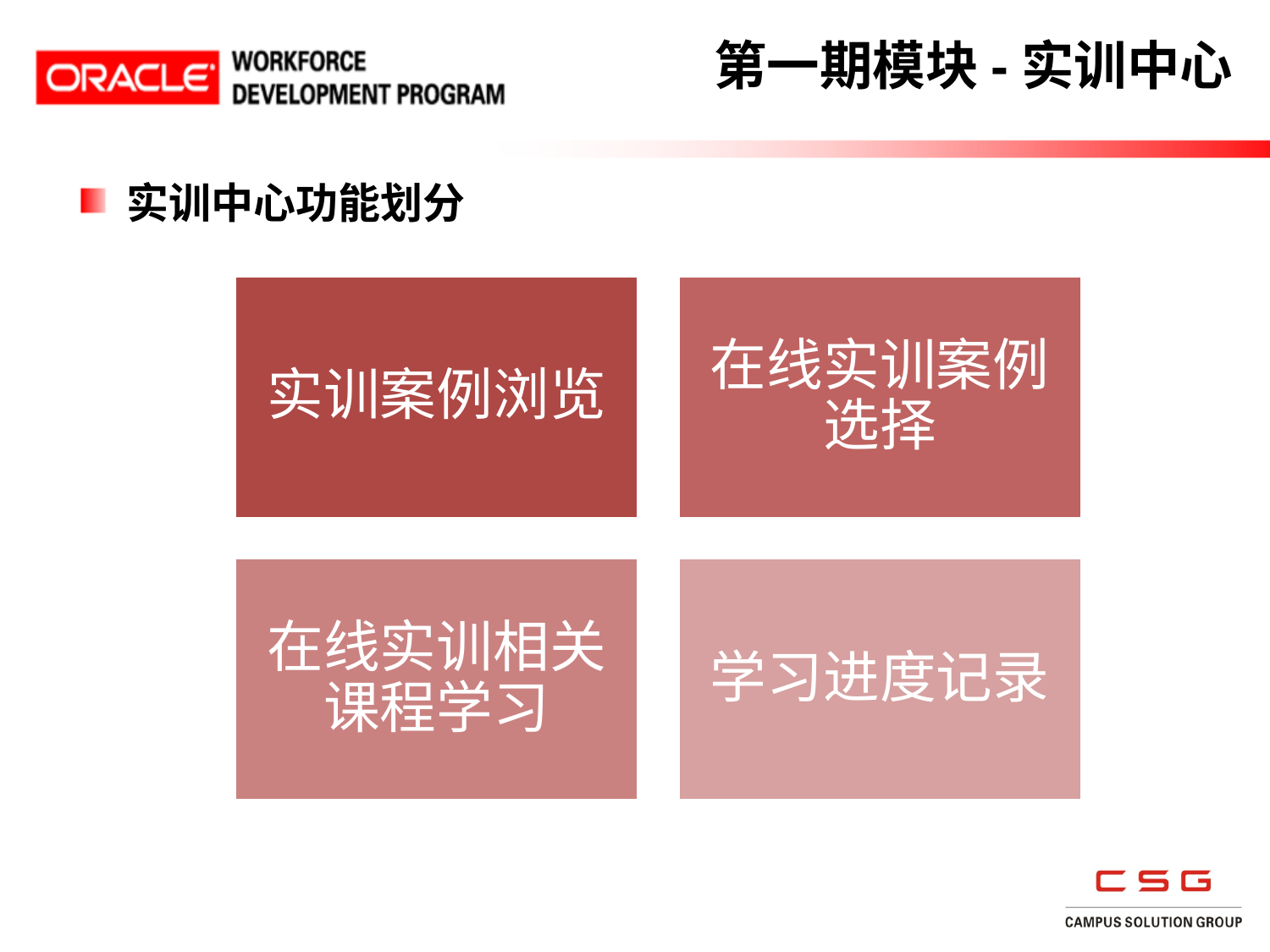

# 第一期模块-实训中心
实训中心功能划分

实训案例浏览
在线实训案例选择
在线实训相关课程学习
学习进度记录